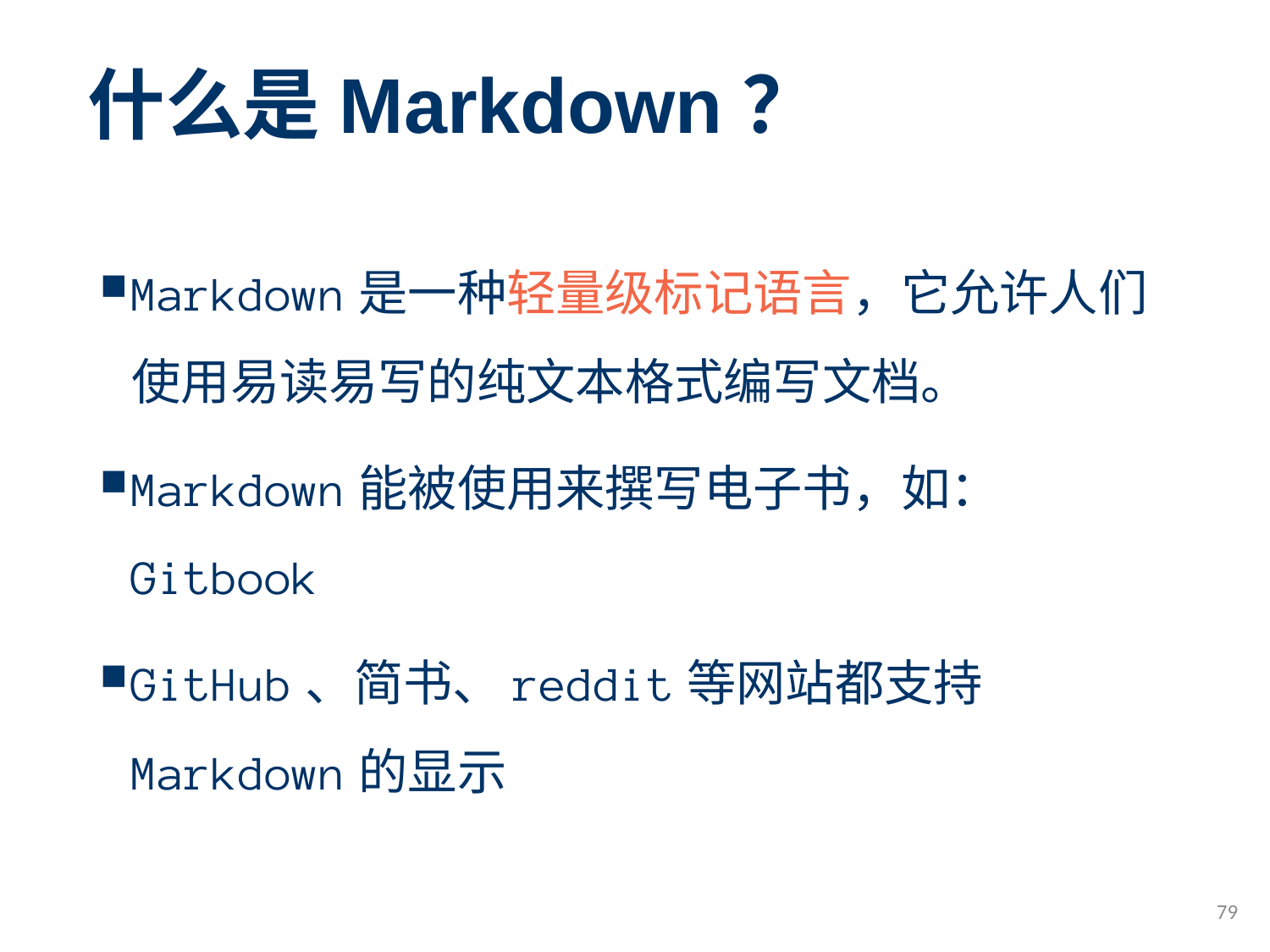

# 什么是Markdown？
Markdown是一种轻量级标记语言，它允许人们使用易读易写的纯文本格式编写文档。
Markdown能被使用来撰写电子书，如：Gitbook
GitHub、简书、reddit等网站都支持Markdown的显示
79